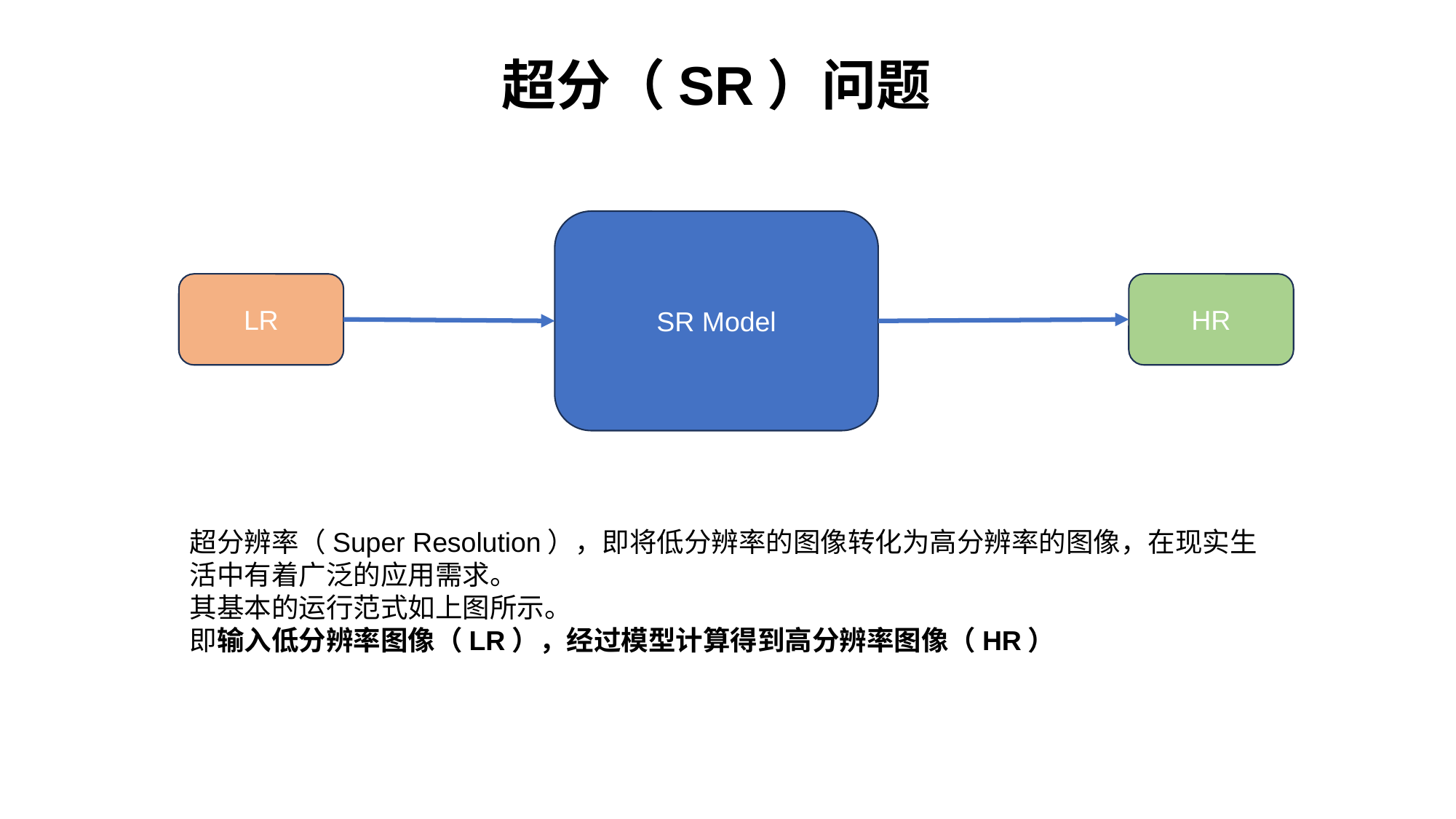

超分（SR）问题
SR Model
LR
HR
超分辨率（Super Resolution），即将低分辨率的图像转化为高分辨率的图像，在现实生活中有着广泛的应用需求。
其基本的运行范式如上图所示。
即输入低分辨率图像（LR），经过模型计算得到高分辨率图像（HR）